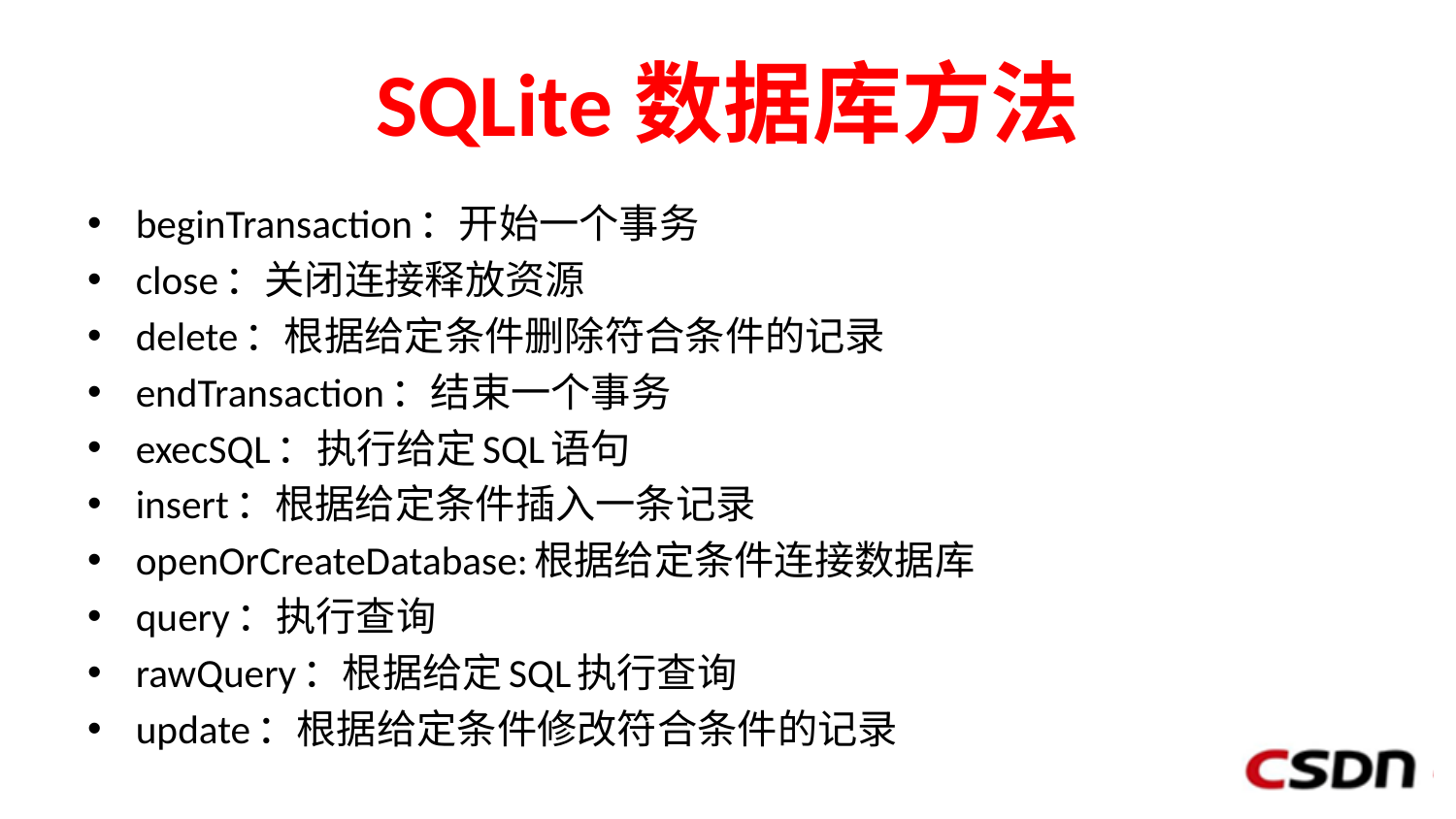

# SQLite数据库方法
beginTransaction：开始一个事务
close：关闭连接释放资源
delete：根据给定条件删除符合条件的记录
endTransaction：结束一个事务
execSQL：执行给定SQL语句
insert：根据给定条件插入一条记录
openOrCreateDatabase:根据给定条件连接数据库
query：执行查询
rawQuery：根据给定SQL执行查询
update：根据给定条件修改符合条件的记录